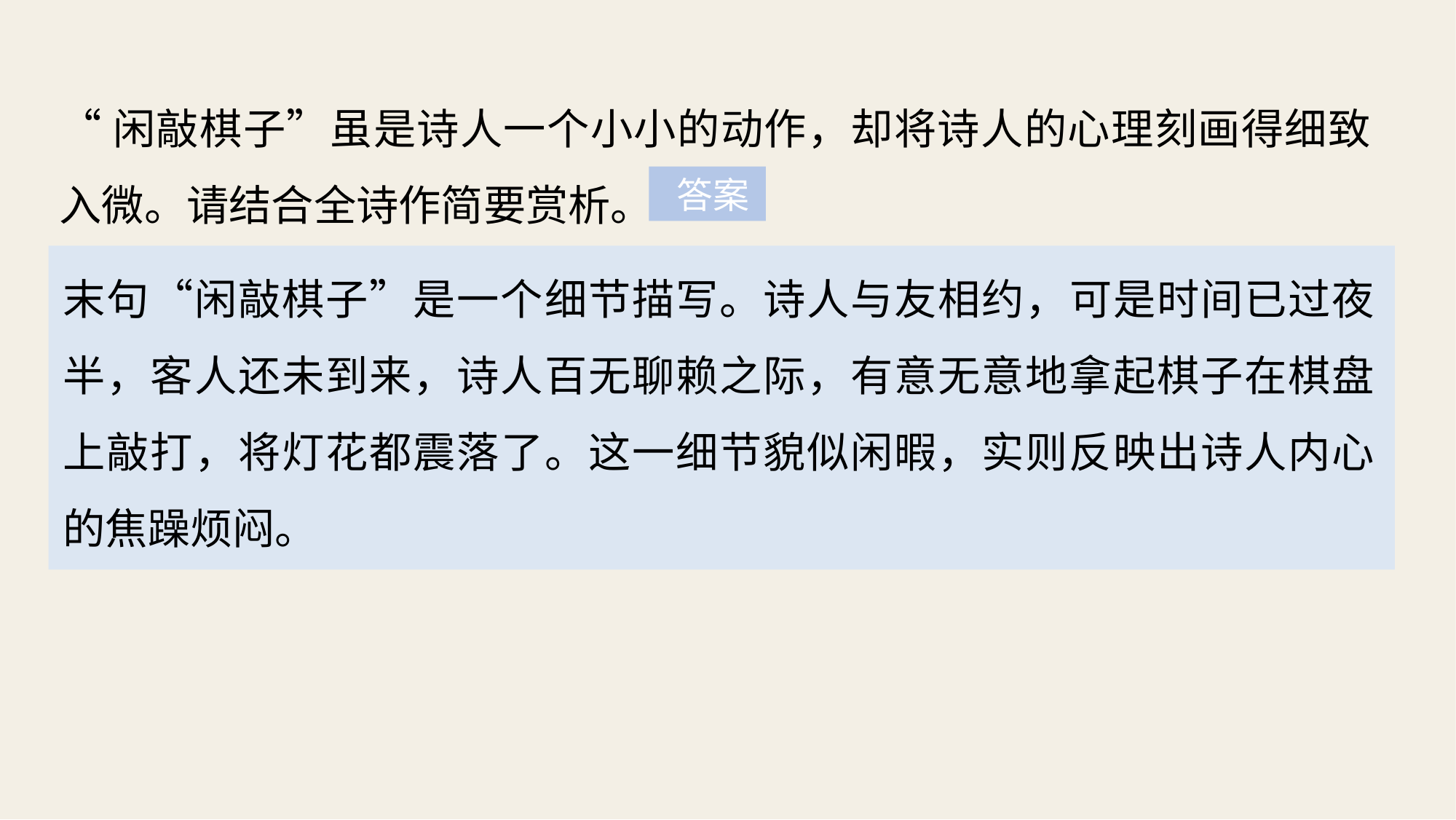

“闲敲棋子”虽是诗人一个小小的动作，却将诗人的心理刻画得细致入微。请结合全诗作简要赏析。
 答案
末句“闲敲棋子”是一个细节描写。诗人与友相约，可是时间已过夜半，客人还未到来，诗人百无聊赖之际，有意无意地拿起棋子在棋盘上敲打，将灯花都震落了。这一细节貌似闲暇，实则反映出诗人内心的焦躁烦闷。